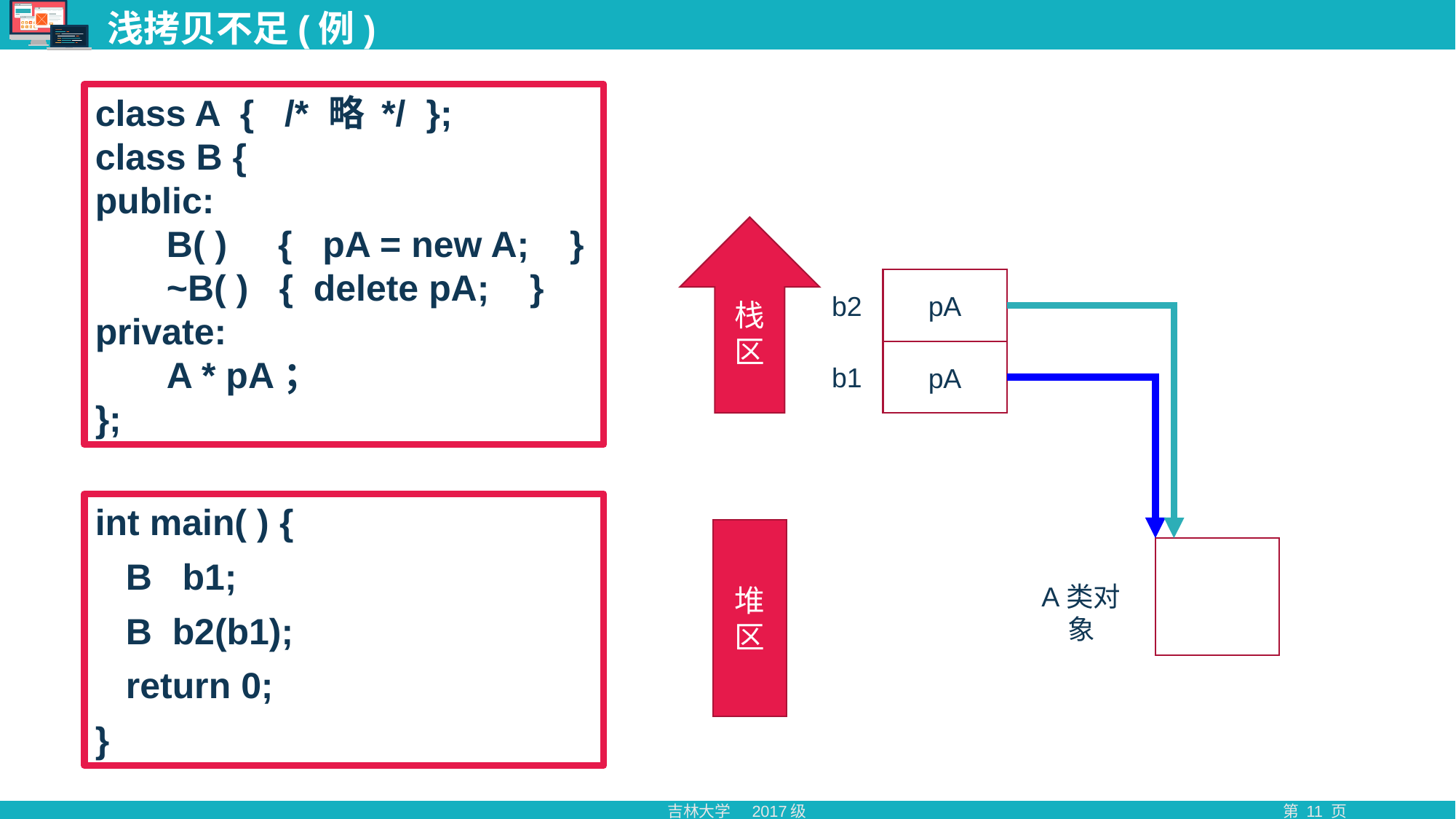

# 浅拷贝不足(例)
class A  {   /* 略 */  };
class B {
public:
       B( )     {   pA = new A;    }
       ~B( )   {  delete pA;    }
private:
       A * pA；
};
栈区
pA
b2
pA
b1
int main( ) {
   B   b1;
   B  b2(b1);
   return 0;
}
堆区

A类对象